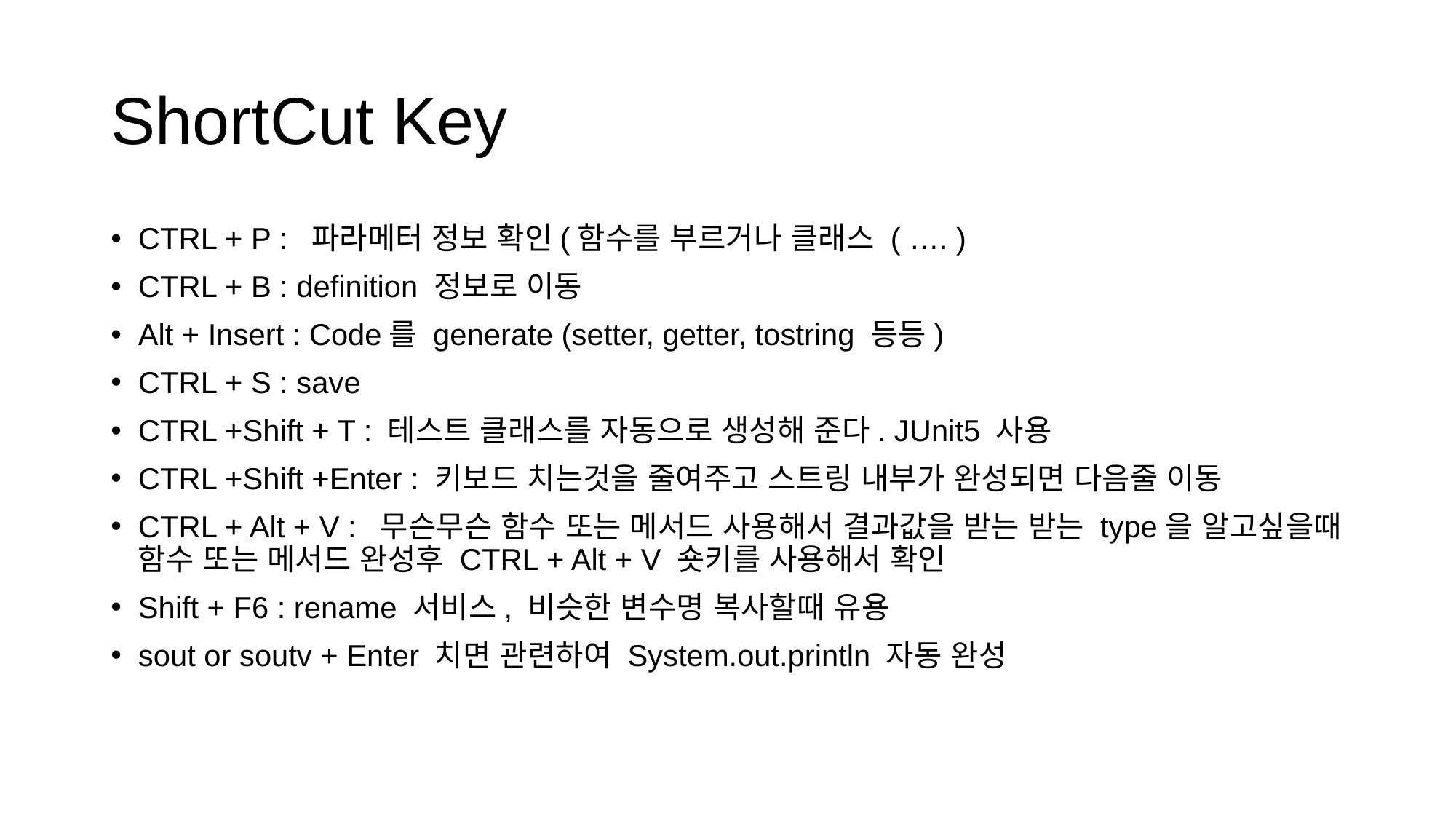

# ShortCut Key
CTRL + P :  파라메터 정보 확인(함수를 부르거나 클래스 ( …. )
CTRL + B : definition 정보로 이동
Alt + Insert : Code를 generate (setter, getter, tostring 등등)
CTRL + S : save
CTRL +Shift + T : 테스트 클래스를 자동으로 생성해 준다. JUnit5 사용
CTRL +Shift +Enter : 키보드 치는것을 줄여주고 스트링 내부가 완성되면 다음줄 이동
CTRL + Alt + V :  무슨무슨 함수 또는 메서드 사용해서 결과값을 받는 받는 type을 알고싶을때 함수 또는 메서드 완성후 CTRL + Alt + V 숏키를 사용해서 확인
Shift + F6 : rename 서비스, 비슷한 변수명 복사할때 유용
sout or soutv + Enter 치면 관련하여 System.out.println 자동 완성